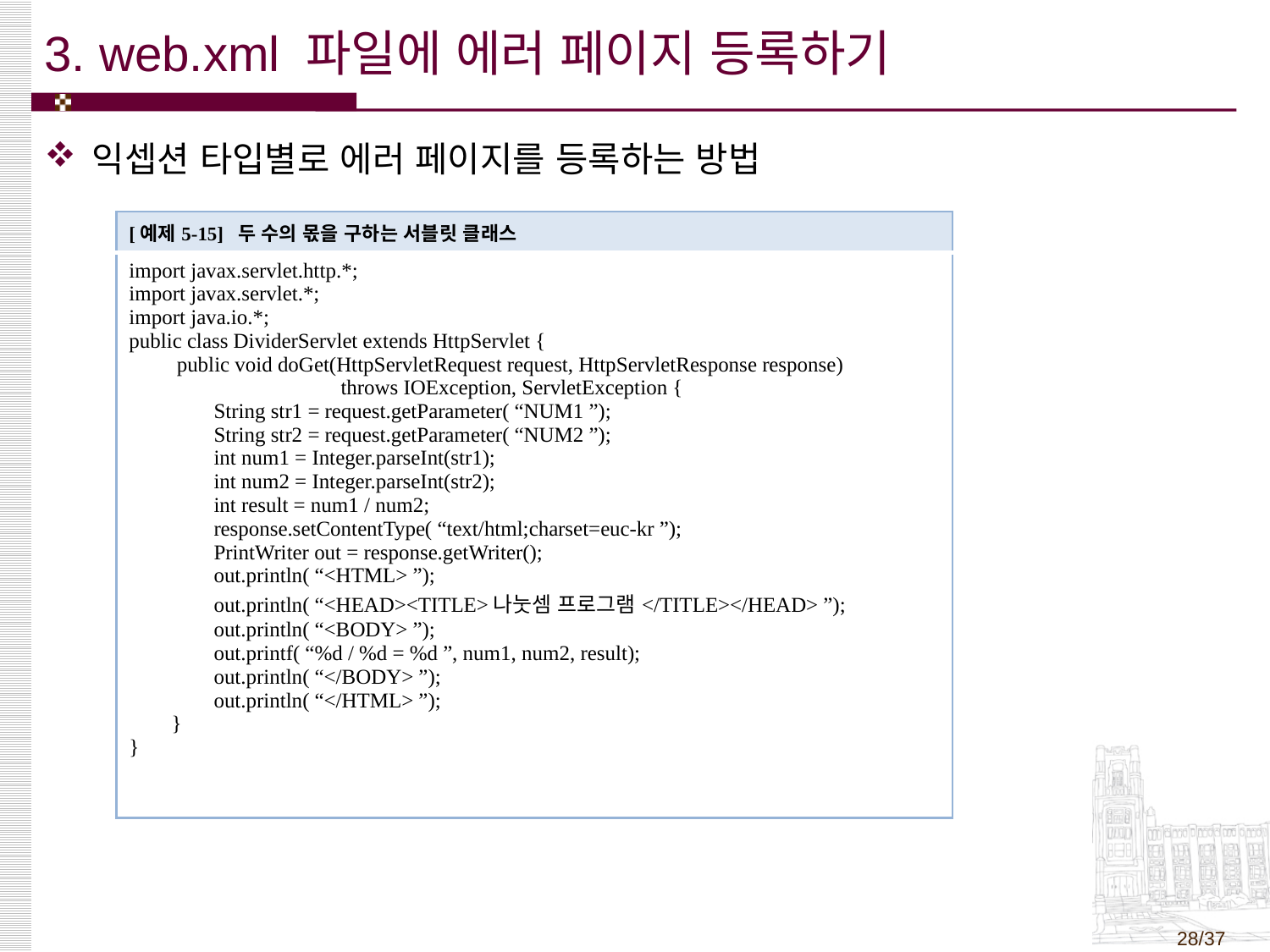

# 3. web.xml 파일에 에러 페이지 등록하기
익셉션 타입별로 에러 페이지를 등록하는 방법

| [예제5-15] 두 수의 몫을 구하는 서블릿 클래스 |
| --- |
| import javax.servlet.http.\*; import javax.servlet.\*; import java.io.\*; public class DividerServlet extends HttpServlet { public void doGet(HttpServletRequest request, HttpServletResponse response) throws IOException, ServletException { String str1 = request.getParameter( “NUM1 ”); String str2 = request.getParameter( “NUM2 ”); int num1 = Integer.parseInt(str1); int num2 = Integer.parseInt(str2); int result = num1 / num2; response.setContentType( “text/html;charset=euc-kr ”); PrintWriter out = response.getWriter(); out.println( “<HTML> ”); out.println( “<HEAD><TITLE>나눗셈 프로그램</TITLE></HEAD> ”); out.println( “<BODY> ”); out.printf( “%d / %d = %d ”, num1, num2, result); out.println( “</BODY> ”); out.println( “</HTML> ”); } } |